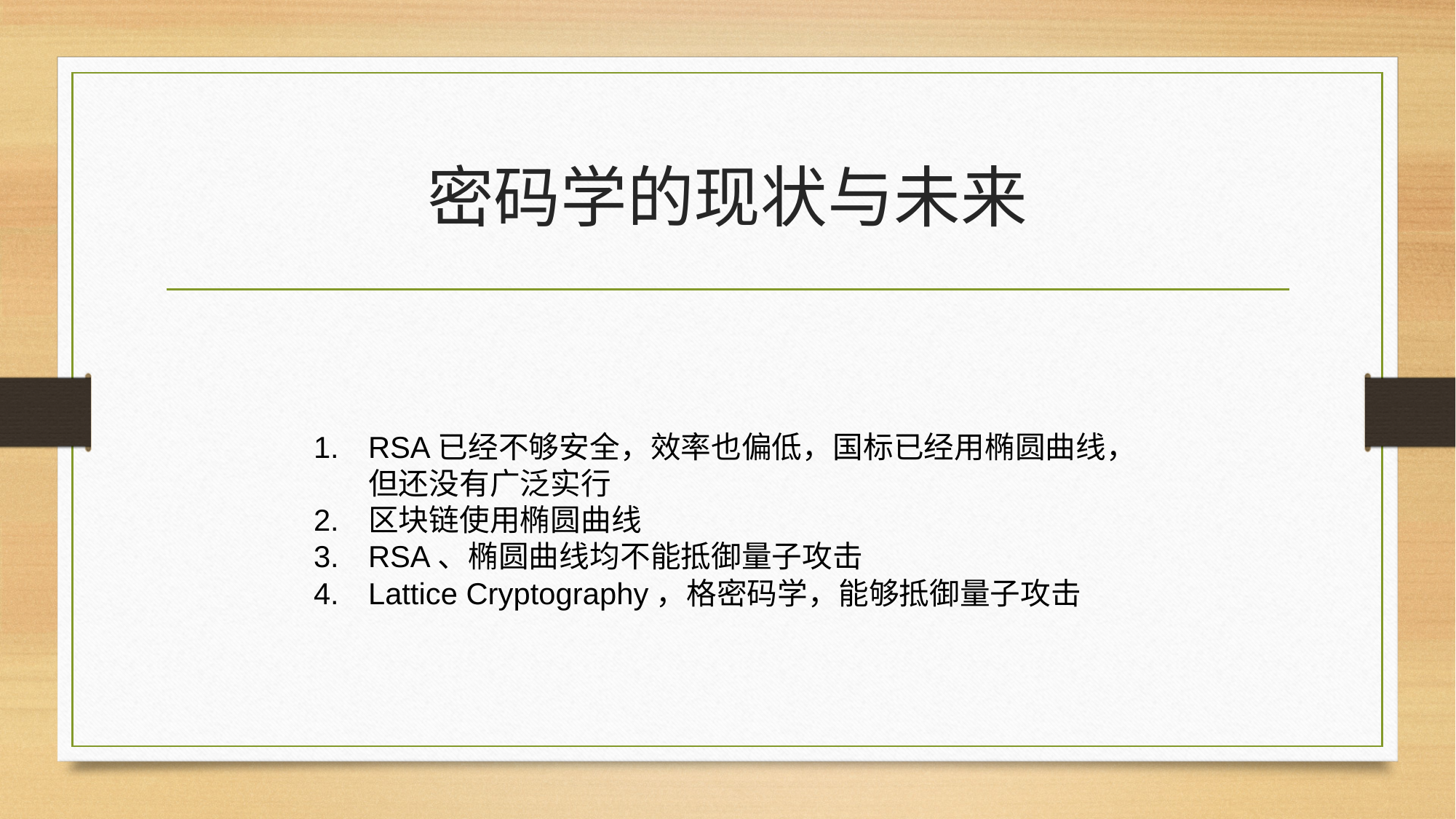

# 密码学的现状与未来
RSA已经不够安全，效率也偏低，国标已经用椭圆曲线，但还没有广泛实行
区块链使用椭圆曲线
RSA、椭圆曲线均不能抵御量子攻击
Lattice Cryptography，格密码学，能够抵御量子攻击